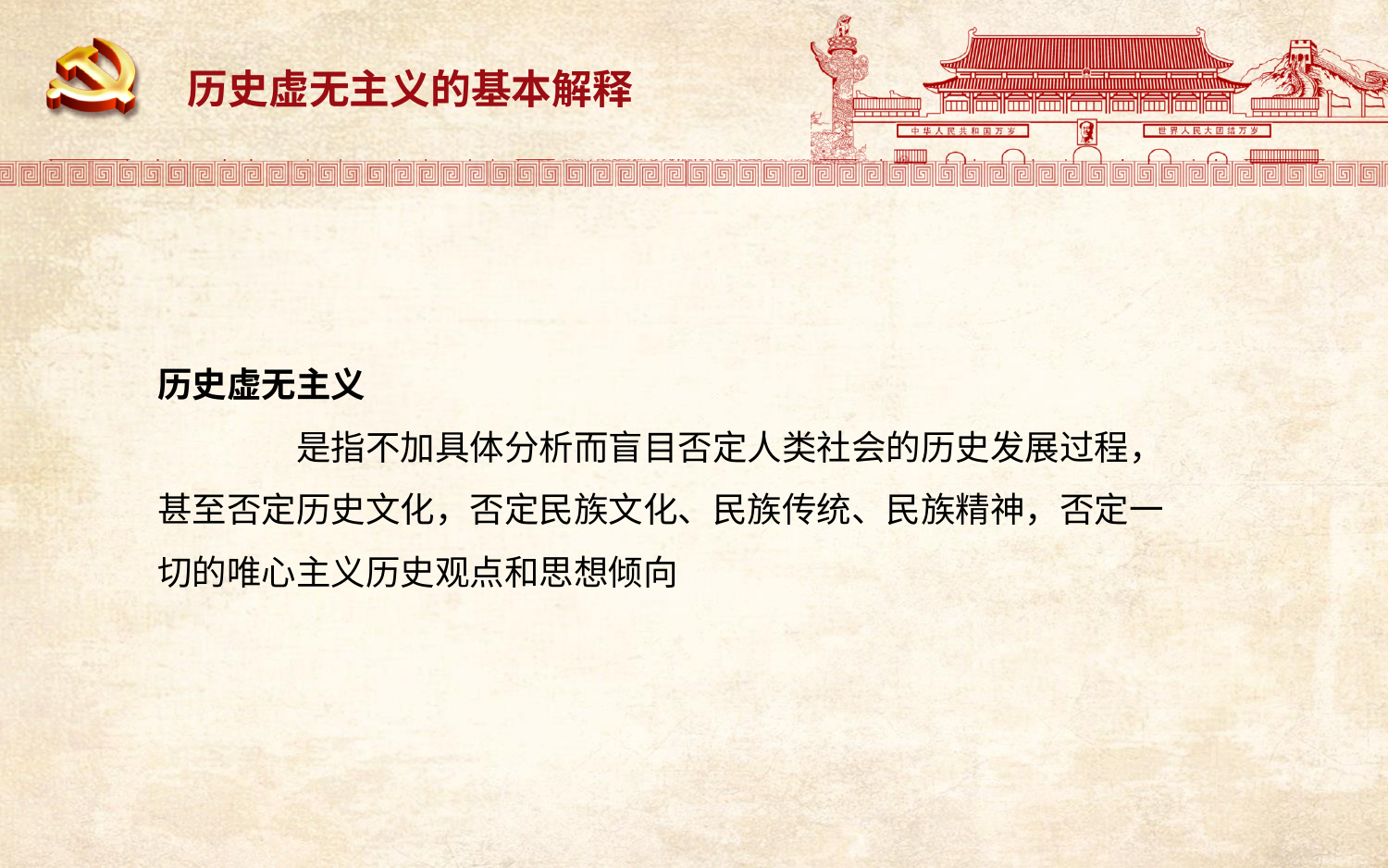

历史虚无主义的基本解释
历史虚无主义
	是指不加具体分析而盲目否定人类社会的历史发展过程，甚至否定历史文化，否定民族文化、民族传统、民族精神，否定一切的唯心主义历史观点和思想倾向